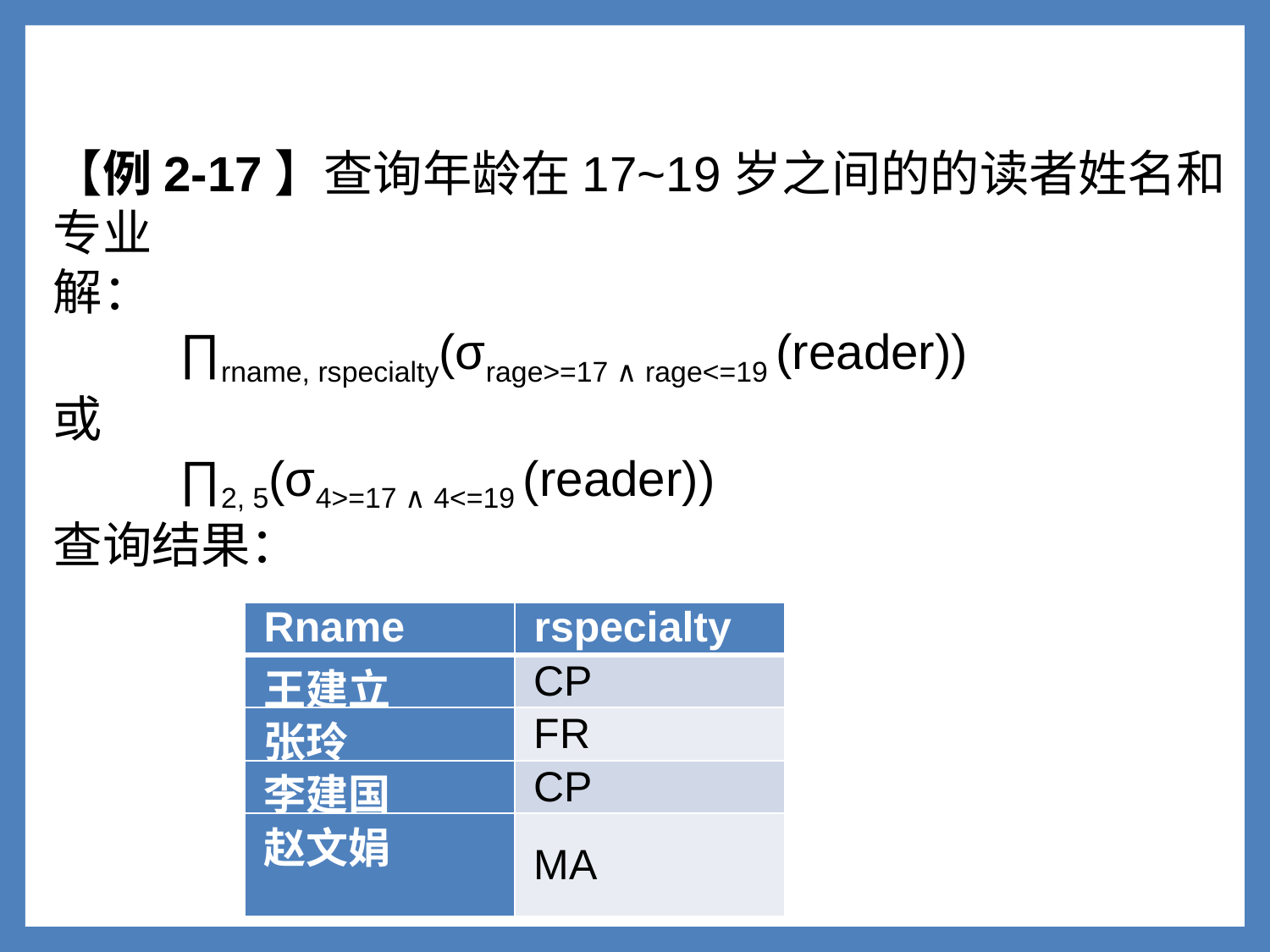

【例2-17】查询年龄在17~19岁之间的的读者姓名和专业
解：
	∏rname, rspecialty(σrage>=17 ∧ rage<=19 (reader))
或
	∏2, 5(σ4>=17 ∧ 4<=19 (reader))
查询结果：
1

| Rname | rspecialty |
| --- | --- |
| 王建立 | CP |
| 张玲 | FR |
| 李建国 | CP |
| 赵文娟 | MA |